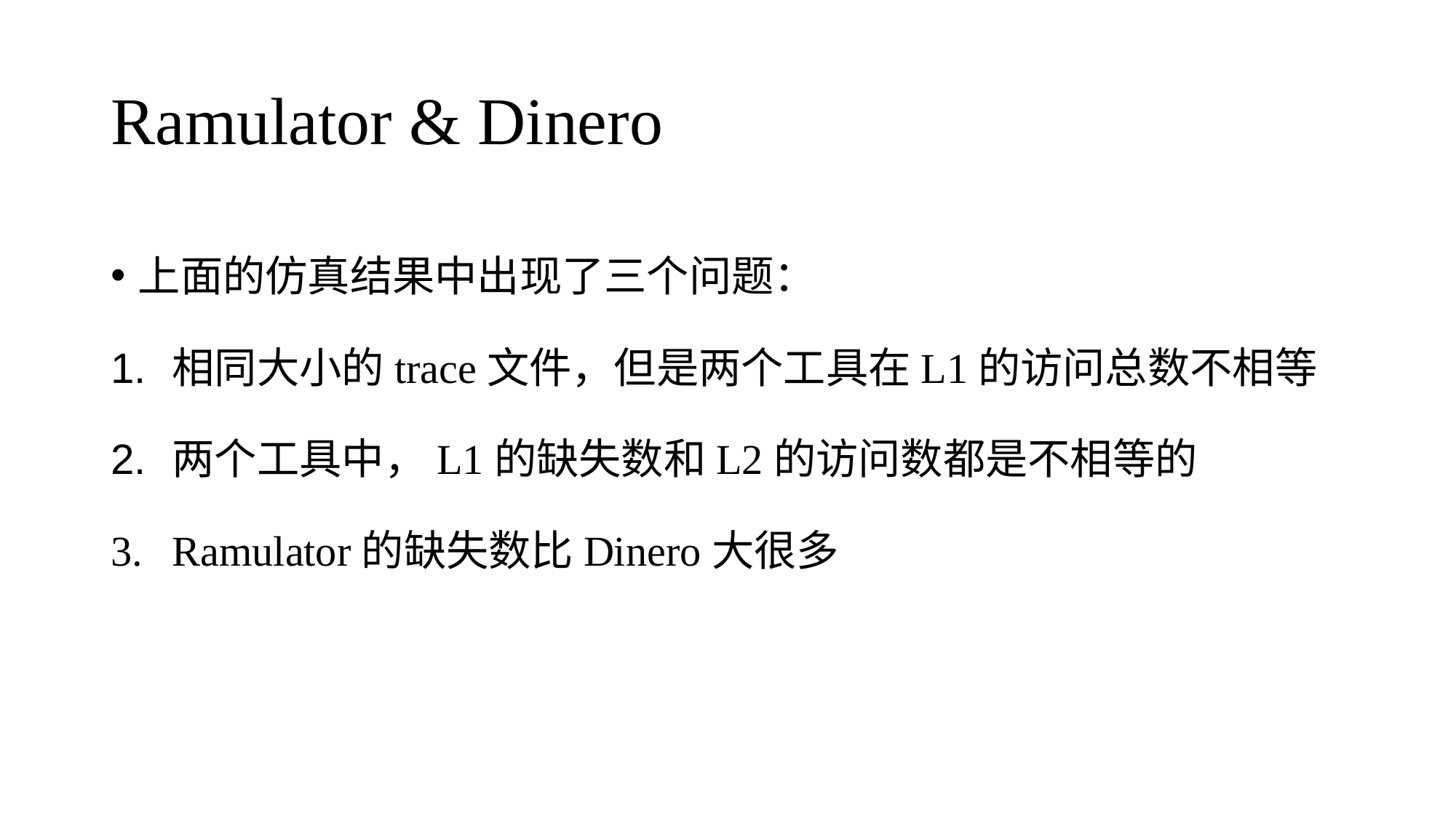

# Ramulator & Dinero
上面的仿真结果中出现了三个问题：
相同大小的trace文件，但是两个工具在L1的访问总数不相等
两个工具中，L1的缺失数和L2的访问数都是不相等的
Ramulator的缺失数比Dinero大很多